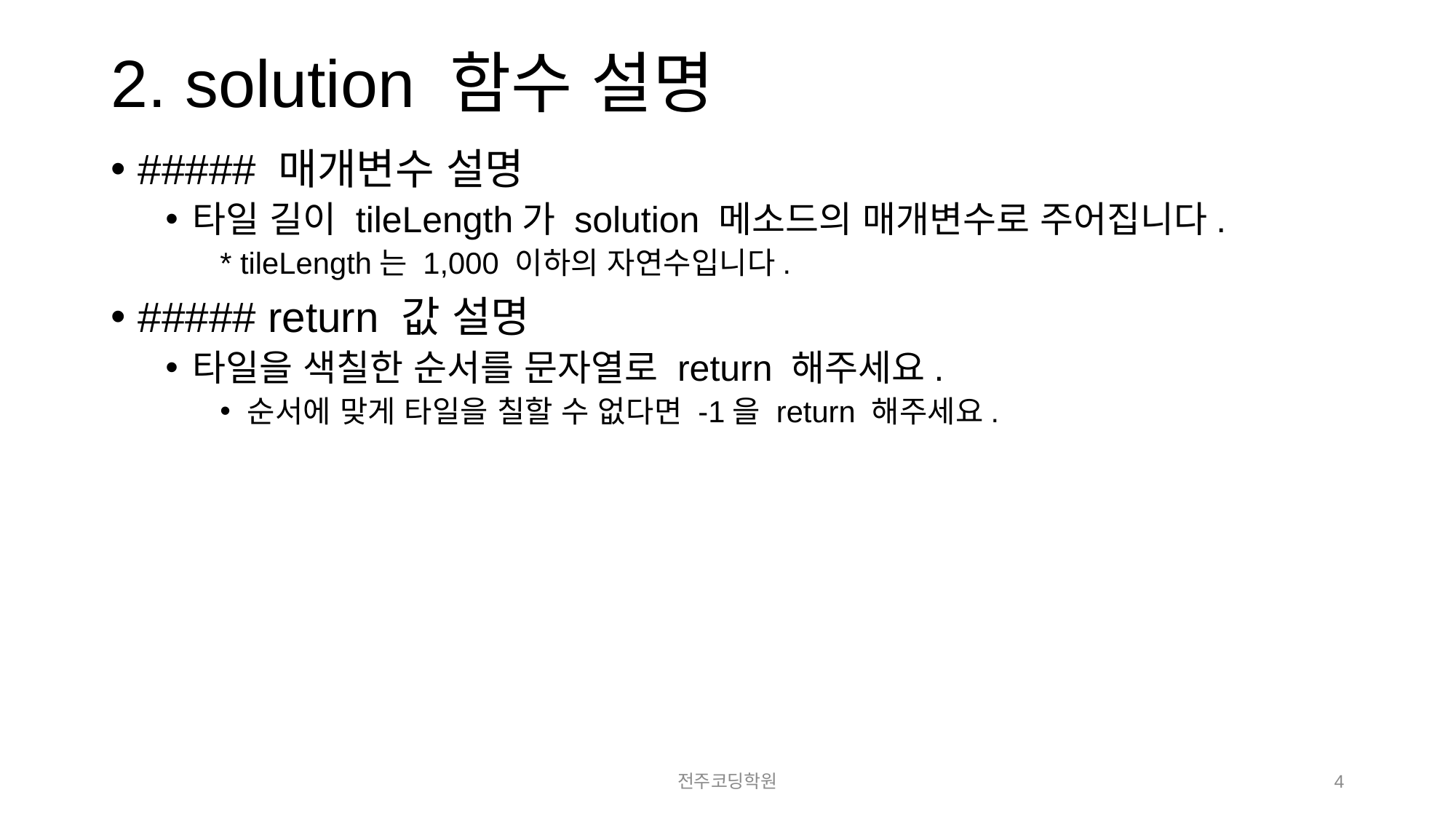

# 2. solution 함수 설명
##### 매개변수 설명
타일 길이 tileLength가 solution 메소드의 매개변수로 주어집니다.
* tileLength는 1,000 이하의 자연수입니다.
##### return 값 설명
타일을 색칠한 순서를 문자열로 return 해주세요.
순서에 맞게 타일을 칠할 수 없다면 -1을 return 해주세요.
전주코딩학원
4